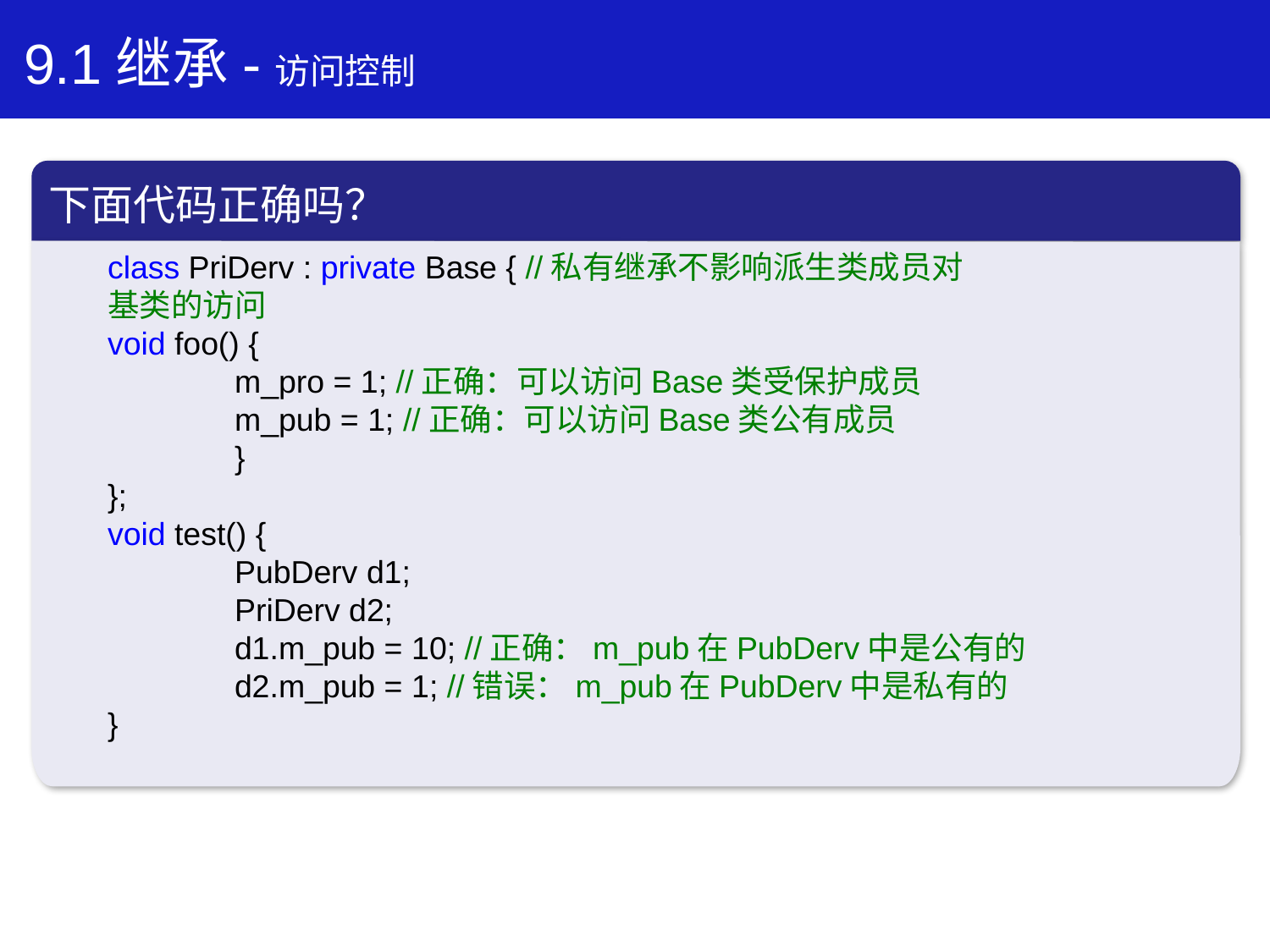

9.1继承-访问控制
下面代码正确吗？
class PriDerv : private Base { //私有继承不影响派生类成员对
基类的访问
void foo() {
	m_pro = 1; //正确：可以访问Base类受保护成员
	m_pub = 1; //正确：可以访问Base类公有成员
	}
};
void test() {
	PubDerv d1;
	PriDerv d2;
	d1.m_pub = 10; //正确：m_pub在PubDerv中是公有的
	d2.m_pub = 1; //错误：m_pub在PubDerv中是私有的
}

学习目标
13